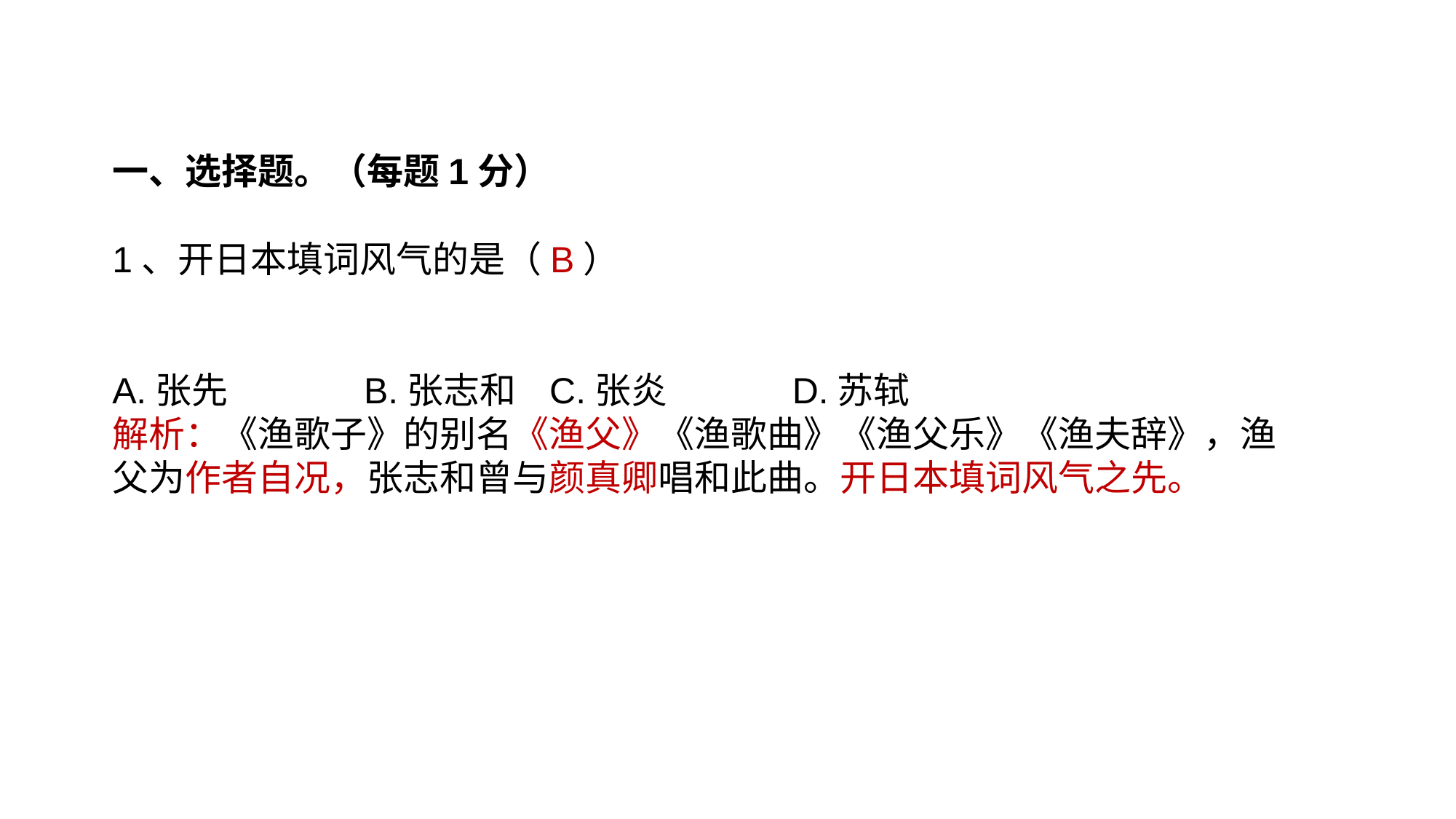

一、选择题。（每题1分）

1、开日本填词风气的是（B）

A.张先	   B.张志和   C.张炎	  D.苏轼
解析：《渔歌子》的别名《渔父》《渔歌曲》《渔父乐》《渔夫辞》，渔父为作者自况，张志和曾与颜真卿唱和此曲。开日本填词风气之先。